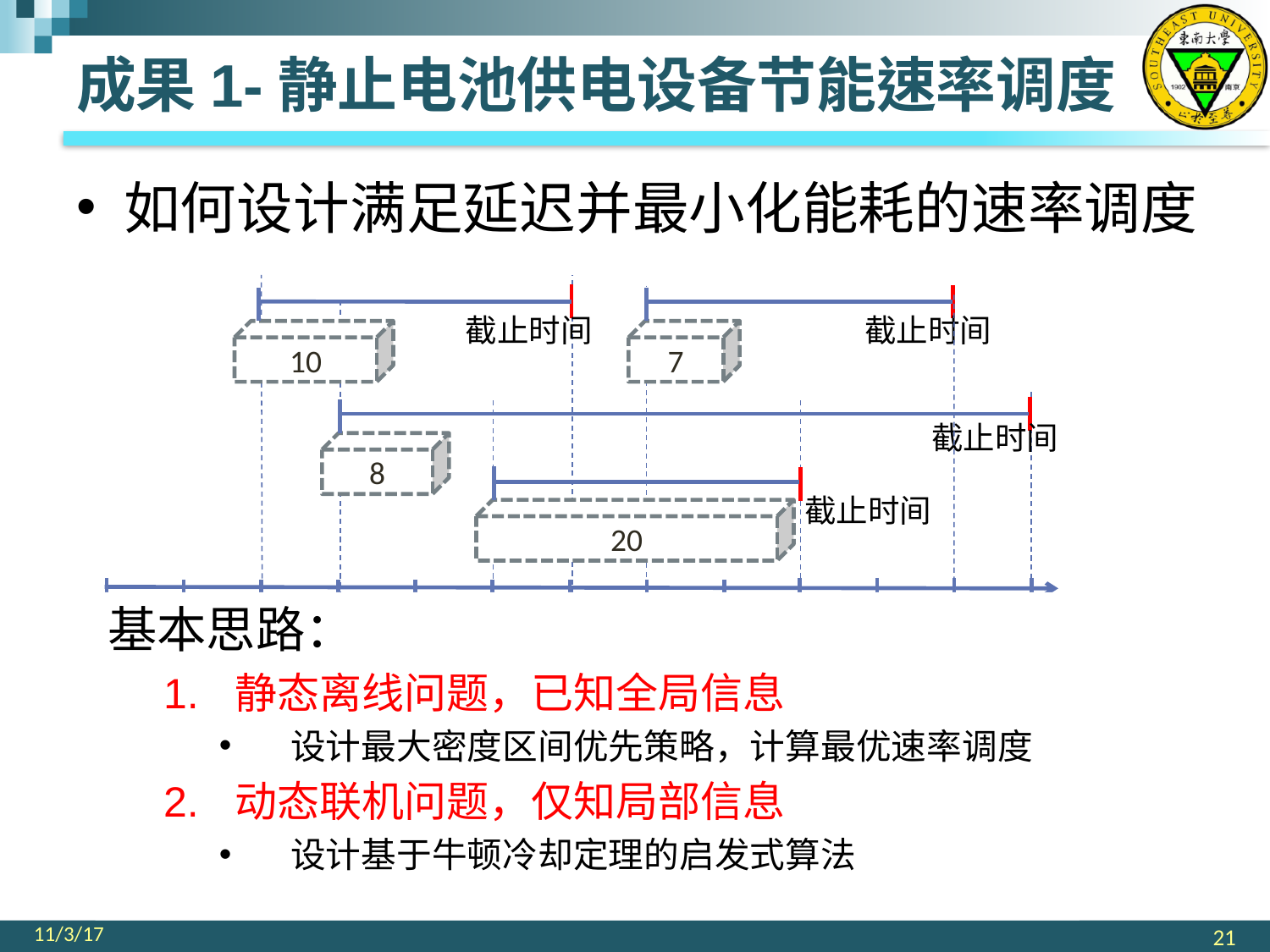

# 成果1-静止电池供电设备节能速率调度
如何设计满足延迟并最小化能耗的速率调度
截止时间
10
截止时间
7
截止时间
8
截止时间
20
t
0
1
3
4
5
6
7
8
9
10
11
12
2
基本思路：
静态离线问题，已知全局信息
设计最大密度区间优先策略，计算最优速率调度
动态联机问题，仅知局部信息
设计基于牛顿冷却定理的启发式算法

r
t
0
1
3
4
5
6
7
8
9
10
11
12
2
？

11/3/17
21